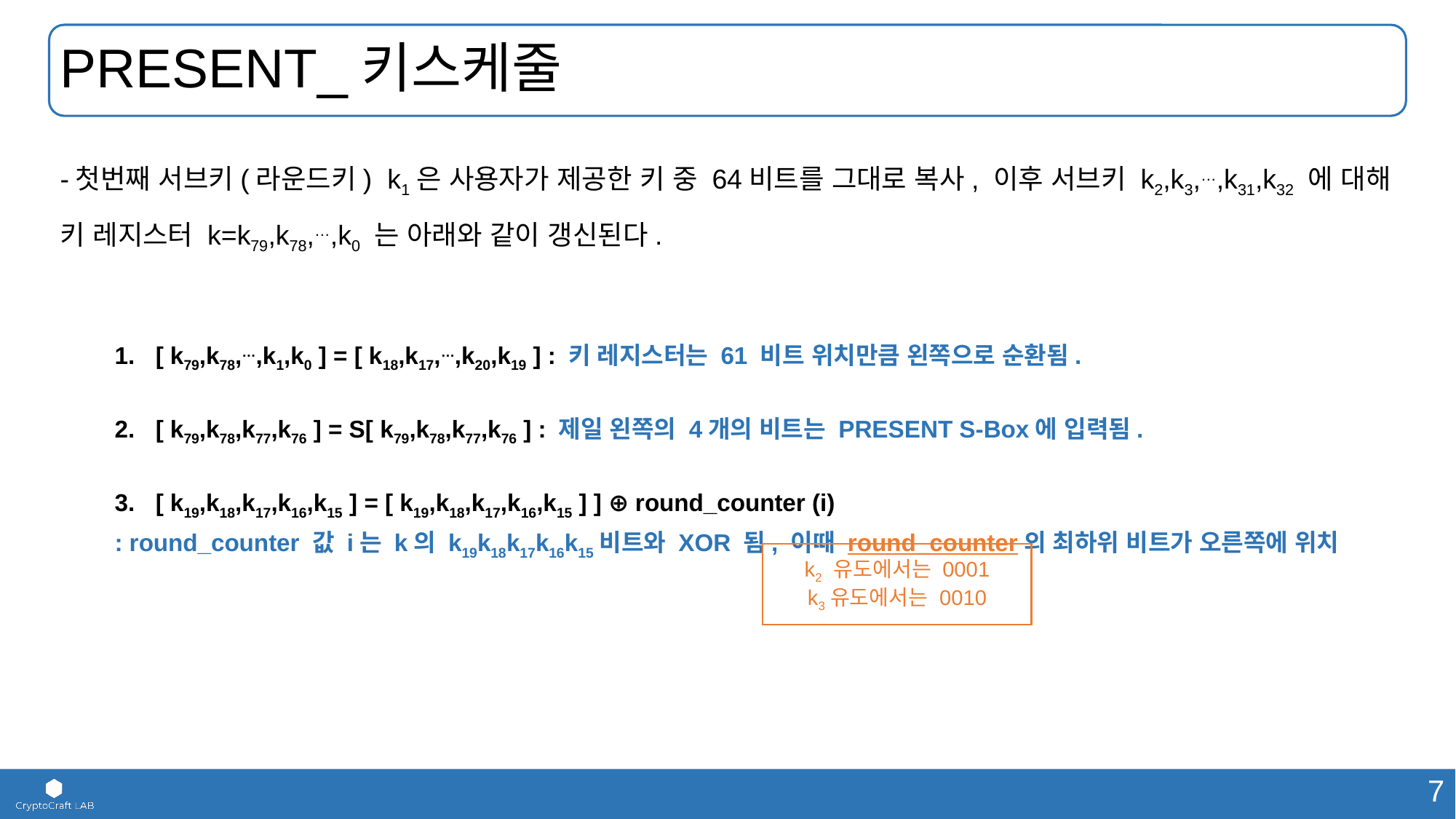

# PRESENT_키스케줄
-첫번째 서브키(라운드키)  k1은 사용자가 제공한 키 중 64비트를 그대로 복사, 이후 서브키 k2,k3,…,k31,k32 에 대해 키 레지스터 k=k79,k78,…,k0 는 아래와 같이 갱신된다.

[ k79,k78,…,k1,k0 ] = [ k18,k17,…,k20,k19 ] : 키 레지스터는 61 비트 위치만큼 왼쪽으로 순환됨.
[ k79,k78,k77,k76 ] = S[ k79,k78,k77,k76 ] : 제일 왼쪽의 4개의 비트는 PRESENT S-Box에 입력됨.
[ k19,k18,k17,k16,k15 ] = [ k19,k18,k17,k16,k15 ] ] ⊕ round_counter (i)
: round_counter 값 i는 k의 k19k18k17k16k15비트와 XOR 됨, 이때 round_counter의 최하위 비트가 오른쪽에 위치
k2 유도에서는 0001
k3유도에서는 0010